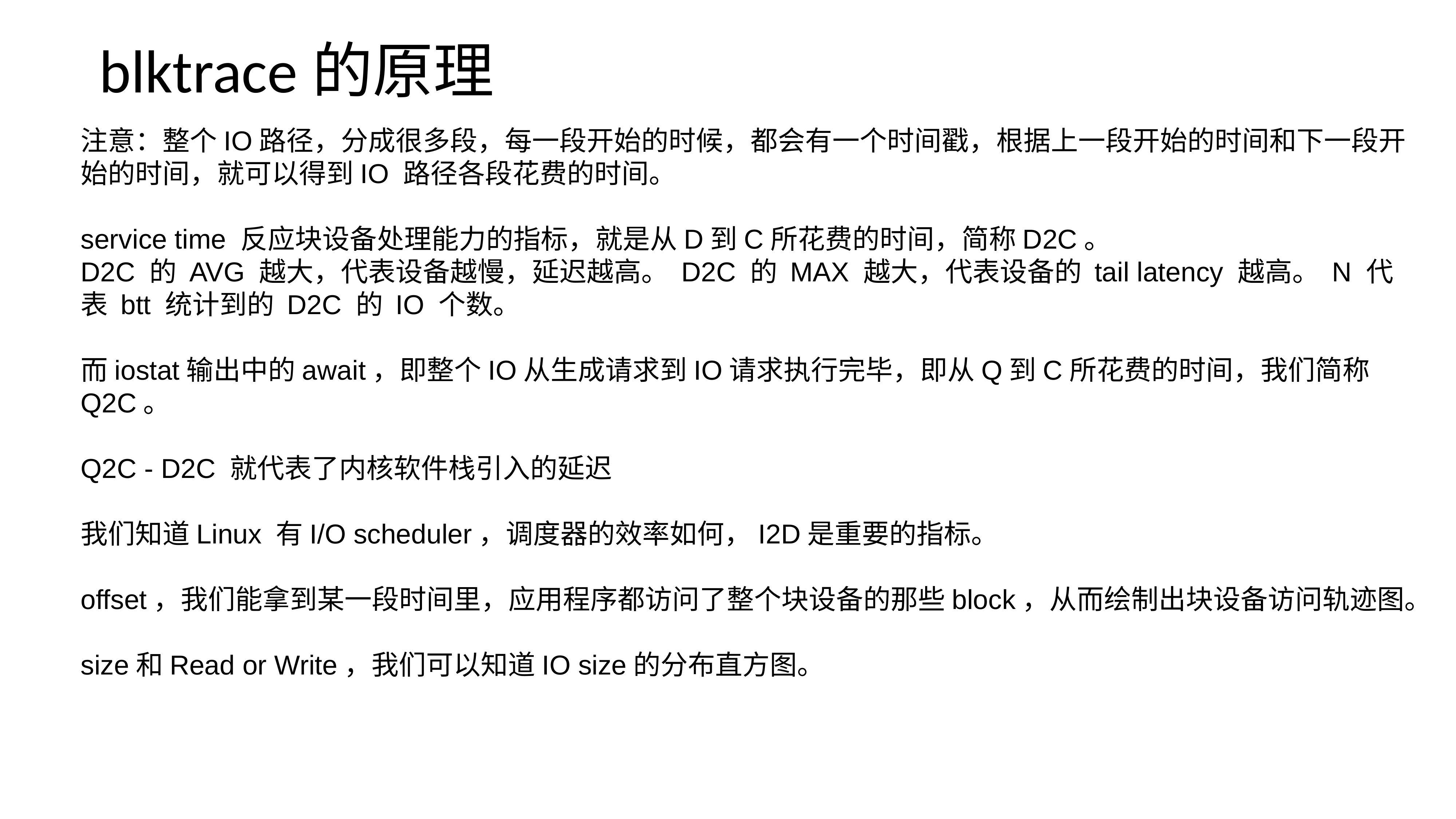

blktrace的原理
注意：整个IO路径，分成很多段，每一段开始的时候，都会有一个时间戳，根据上一段开始的时间和下一段开始的时间，就可以得到IO 路径各段花费的时间。

service time 反应块设备处理能力的指标，就是从D到C所花费的时间，简称D2C。
D2C 的 AVG 越大，代表设备越慢，延迟越高。 D2C 的 MAX 越大，代表设备的 tail latency 越高。 N 代表 btt 统计到的 D2C 的 IO 个数。

而iostat输出中的await，即整个IO从生成请求到IO请求执行完毕，即从Q到C所花费的时间，我们简称Q2C。

Q2C - D2C 就代表了内核软件栈引入的延迟

我们知道Linux 有I/O scheduler，调度器的效率如何，I2D是重要的指标。

offset，我们能拿到某一段时间里，应用程序都访问了整个块设备的那些block，从而绘制出块设备访问轨迹图。

size和Read or Write，我们可以知道IO size的分布直方图。